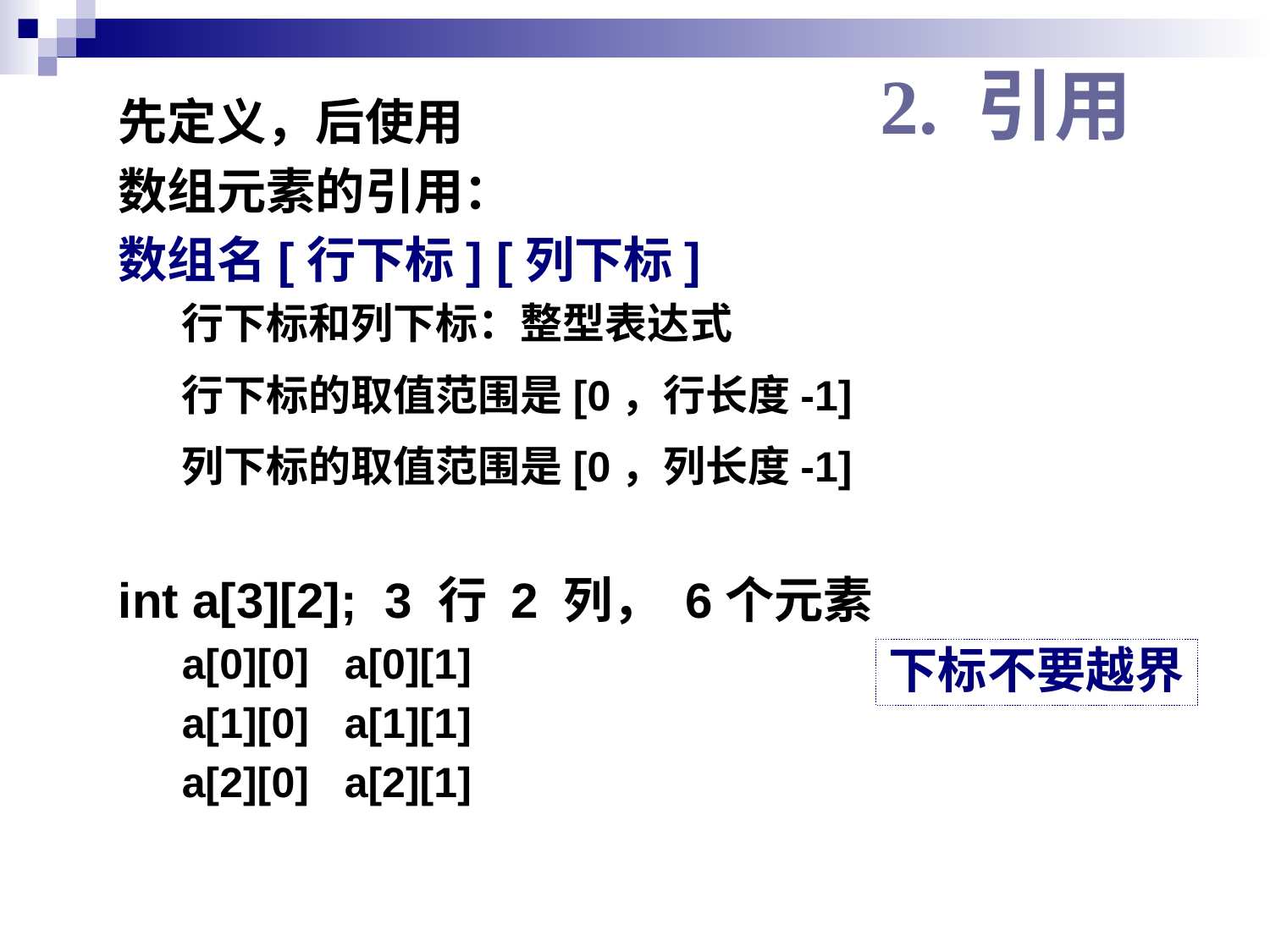

# 2. 引用
先定义，后使用
数组元素的引用：
数组名[行下标] [列下标]
行下标和列下标：整型表达式
行下标的取值范围是[0，行长度-1]
列下标的取值范围是[0，列长度-1]

int a[3][2];  3 行 2 列， 6个元素
a[0][0]   a[0][1]
a[1][0]   a[1][1]
a[2][0]   a[2][1]
下标不要越界